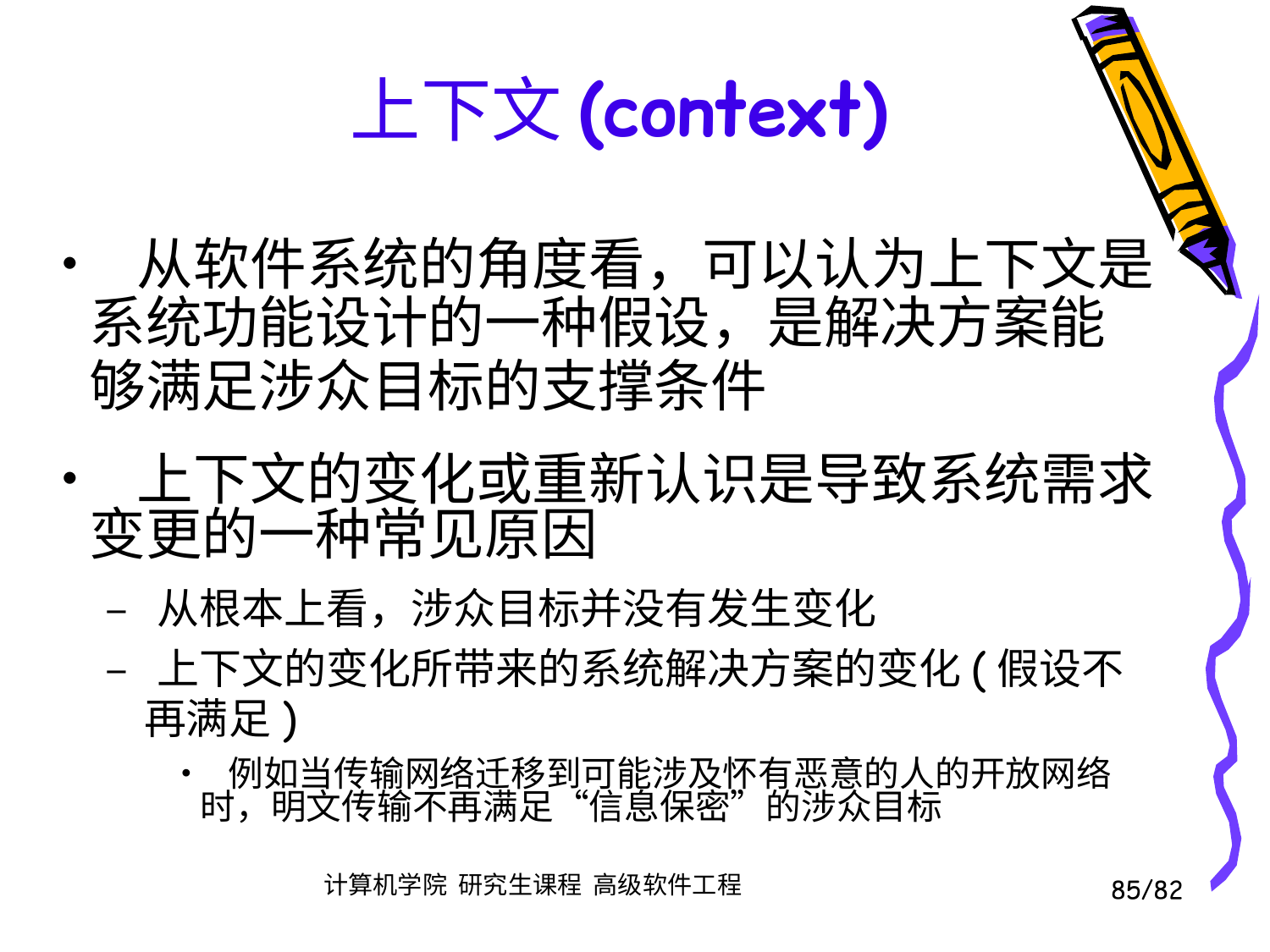

上下文(context)

•  从软件系统的角度看，可以认为上下文是
	系统功能设计的一种假设，是解决方案能
	够满足涉众目标的支撑条件
•  上下文的变化或重新认识是导致系统需求
	变更的一种常见原因
		–  从根本上看，涉众目标并没有发生变化
		–  上下文的变化所带来的系统解决方案的变化(假设不
			再满足)
				•  例如当传输网络迁移到可能涉及怀有恶意的人的开放网络
					时，明文传输不再满足“信息保密”的涉众目标

85/82
计算机学院  研究生课程  高级软件工程